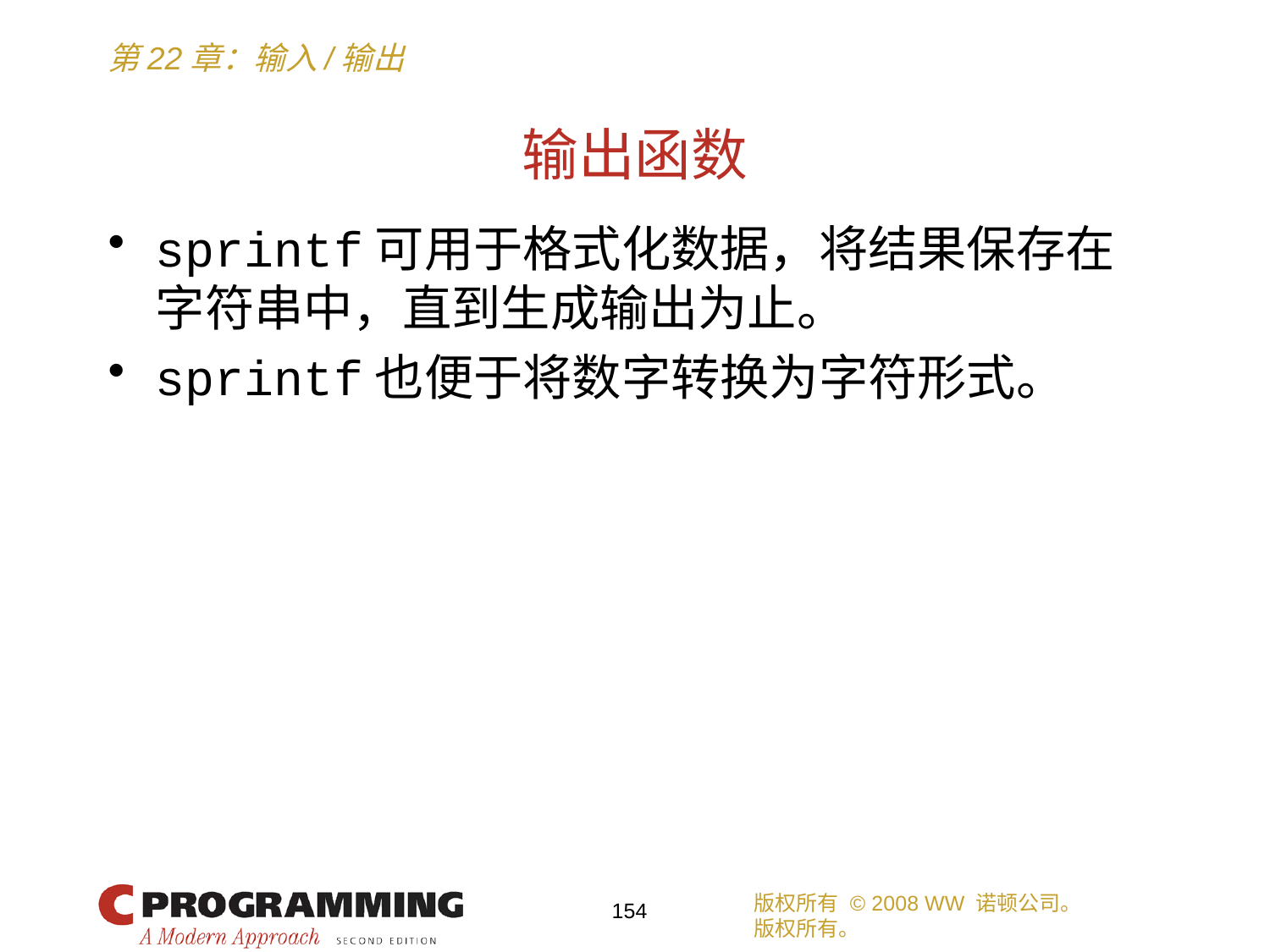

# 输出函数
sprintf可用于格式化数据，将结果保存在字符串中，直到生成输出为止。
sprintf也便于将数字转换为字符形式。

版权所有 © 2008 WW 诺顿公司。
版权所有。
154